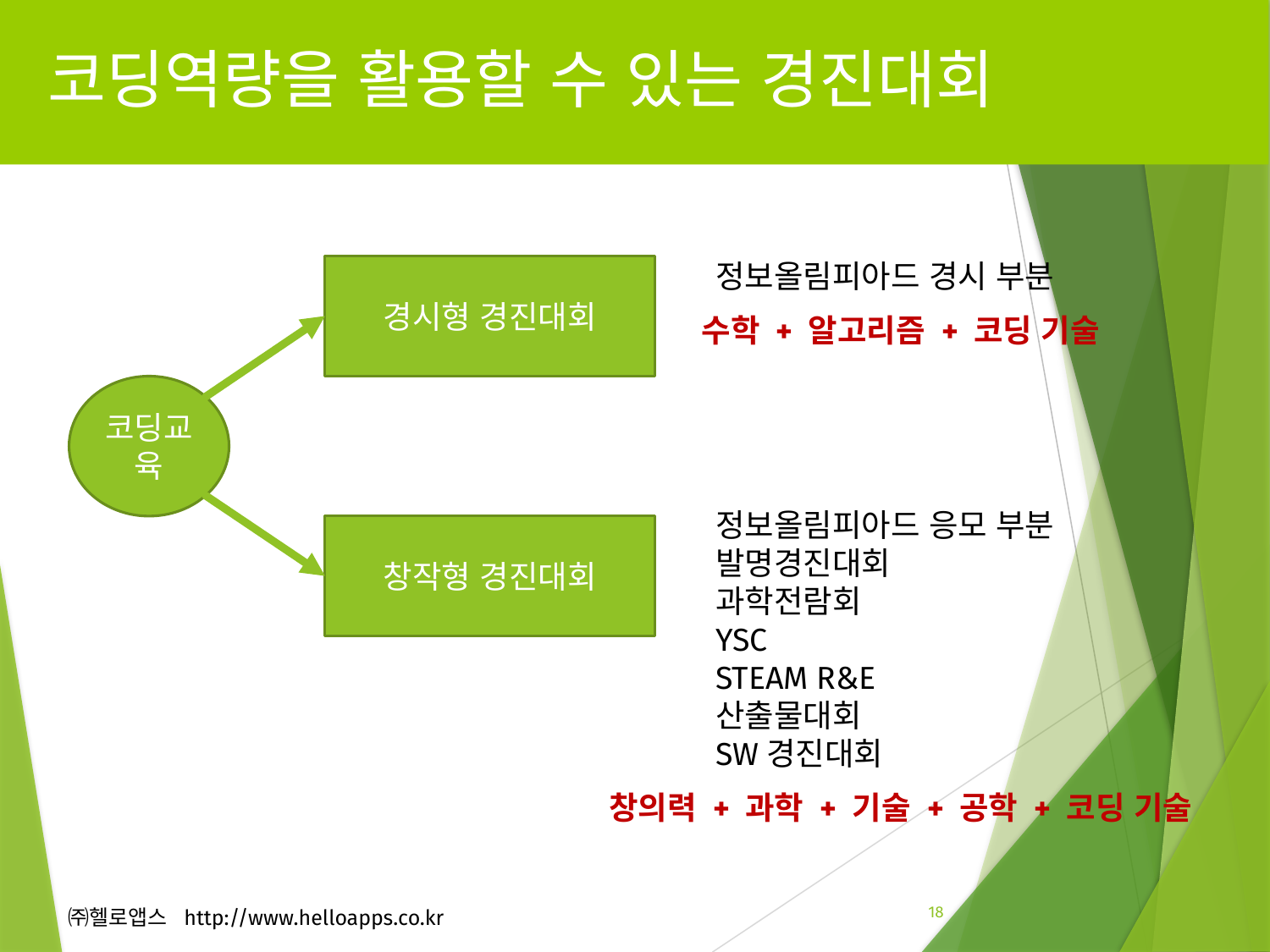

# 코딩역량을 활용할 수 있는 경진대회
정보올림피아드 경시 부분
경시형 경진대회
수학 + 알고리즘 + 코딩 기술
코딩교육
정보올림피아드 응모 부분
발명경진대회
과학전람회
YSC
STEAM R&E
산출물대회
SW경진대회
창작형 경진대회
창의력 + 과학 + 기술 + 공학 + 코딩 기술
18